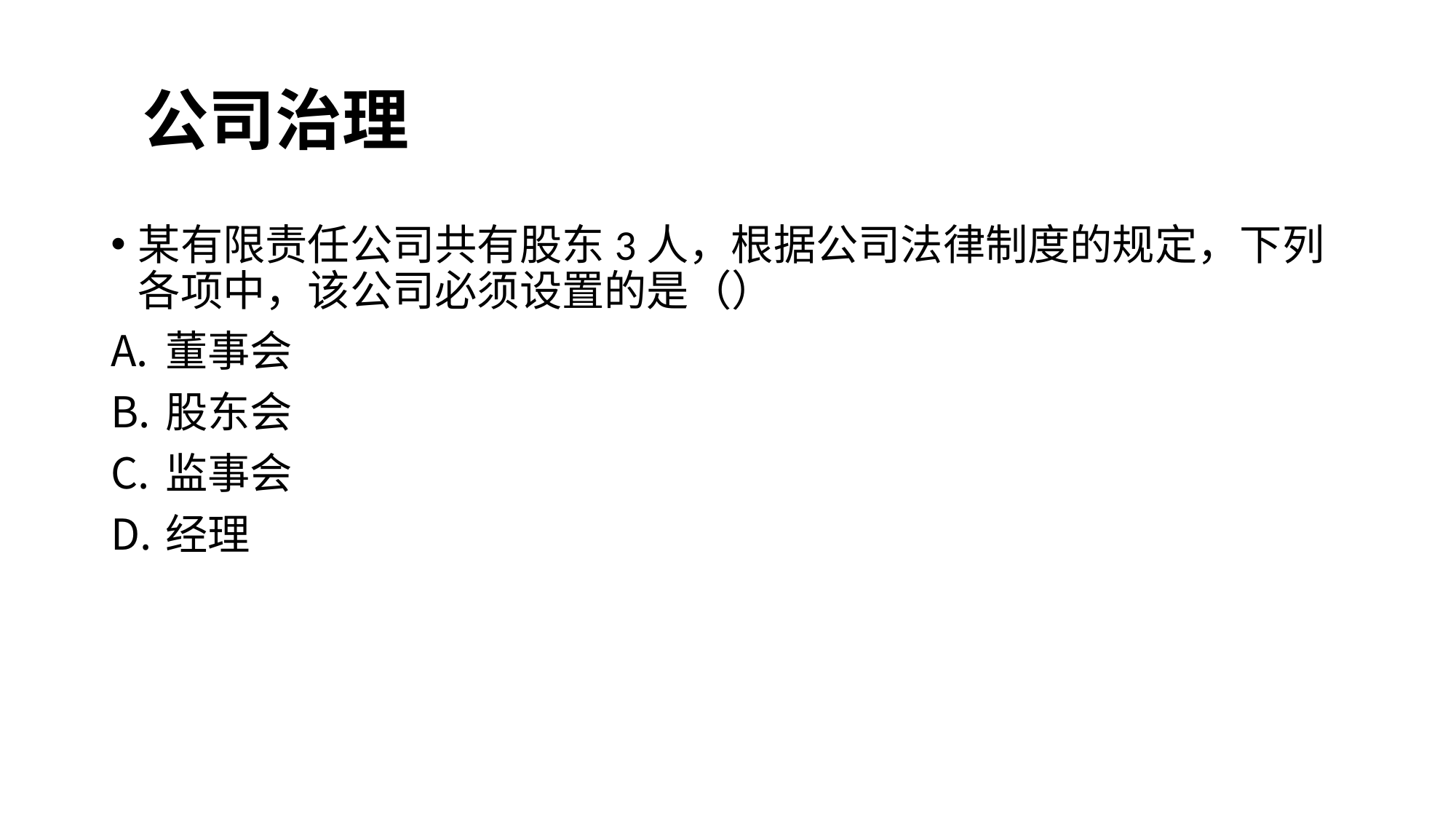

# 公司治理
某有限责任公司共有股东3人，根据公司法律制度的规定，下列各项中，该公司必须设置的是（）
董事会
股东会
监事会
经理